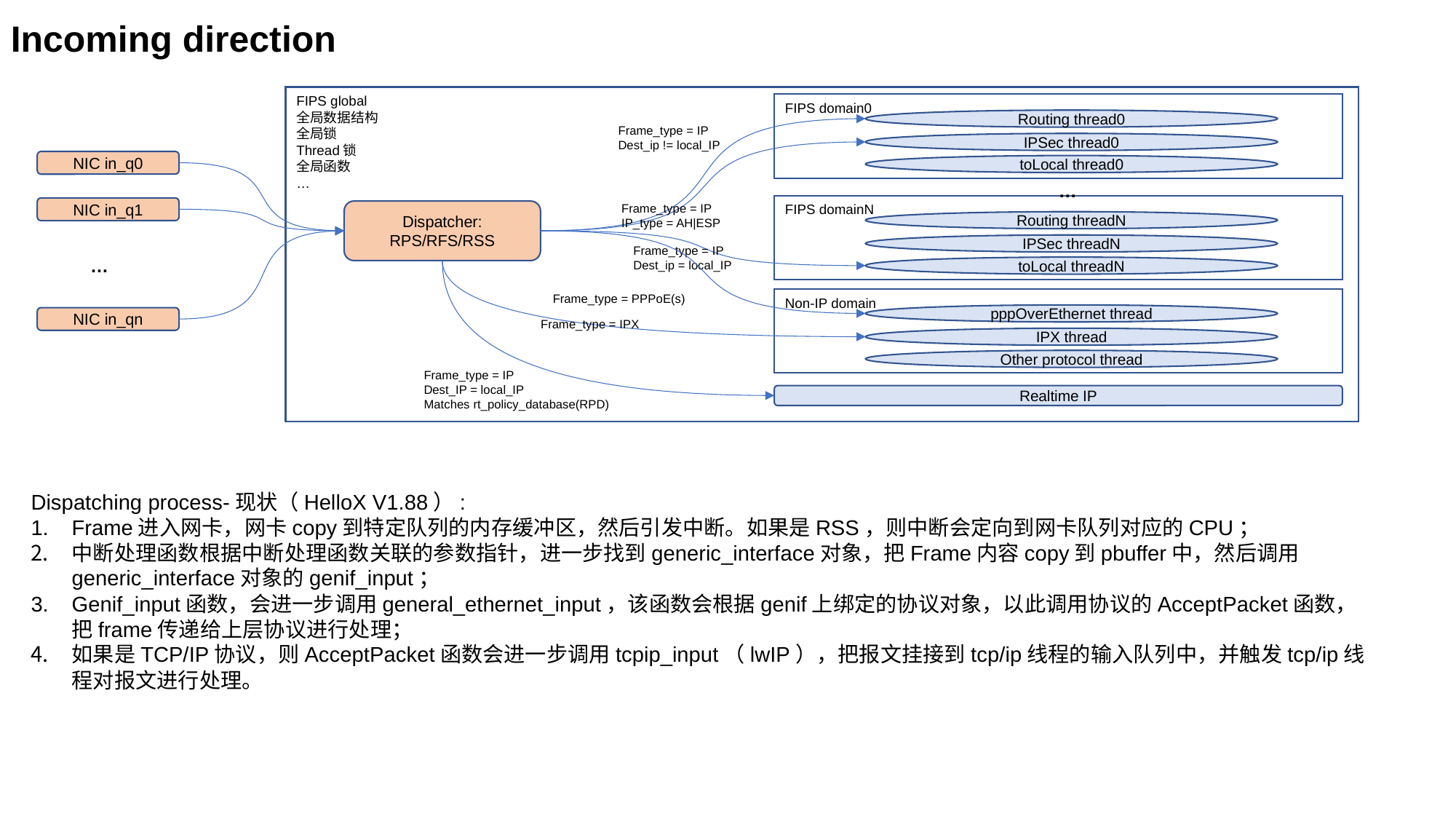

Incoming direction
FIPS global
全局数据结构
全局锁
Thread锁
全局函数
…
FIPS domain0
Routing thread0
Frame_type = IP
Dest_ip != local_IP
IPSec thread0
NIC in_q0
toLocal thread0
…
FIPS domainN
Frame_type = IP
IP_type = AH|ESP
NIC in_q1
Dispatcher:
RPS/RFS/RSS
Routing threadN
IPSec threadN
Frame_type = IP
Dest_ip = local_IP
…
toLocal threadN
Frame_type = PPPoE(s)
Non-IP domain
pppOverEthernet thread
NIC in_qn
Frame_type = IPX
IPX thread
Other protocol thread
Frame_type = IP
Dest_IP = local_IP
Matches rt_policy_database(RPD)
Realtime IP
Dispatching process-现状（HelloX V1.88）:
Frame进入网卡，网卡copy到特定队列的内存缓冲区，然后引发中断。如果是RSS，则中断会定向到网卡队列对应的CPU；
中断处理函数根据中断处理函数关联的参数指针，进一步找到generic_interface对象，把Frame内容copy到pbuffer中，然后调用generic_interface对象的genif_input；
Genif_input函数，会进一步调用general_ethernet_input，该函数会根据genif上绑定的协议对象，以此调用协议的AcceptPacket函数，把frame传递给上层协议进行处理；
如果是TCP/IP协议，则AcceptPacket函数会进一步调用tcpip_input（lwIP），把报文挂接到tcp/ip线程的输入队列中，并触发tcp/ip线程对报文进行处理。